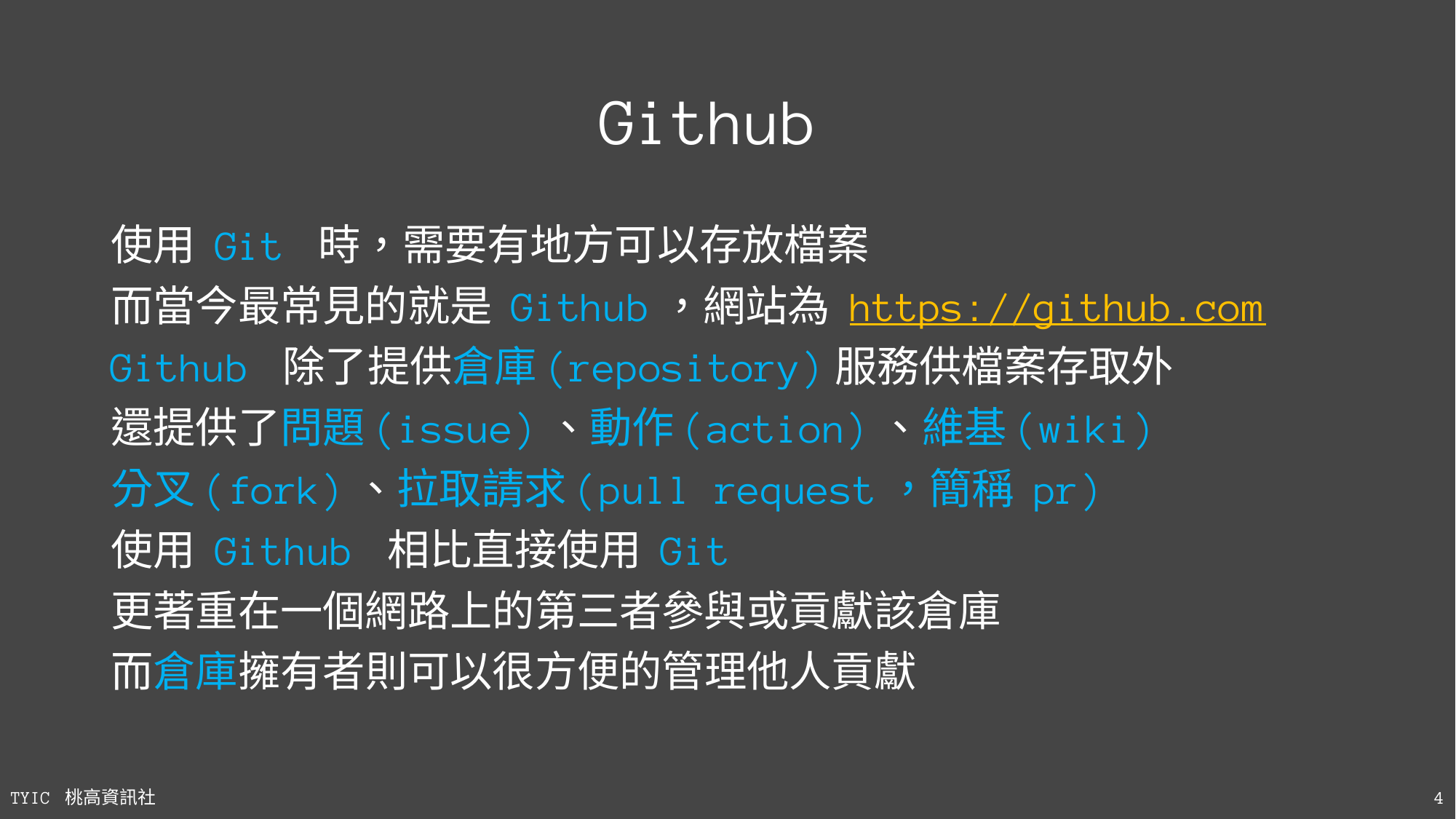

# Github
使用 Git 時，需要有地方可以存放檔案
而當今最常見的就是 Github，網站為 https://github.com
Github 除了提供倉庫(repository)服務供檔案存取外
還提供了問題(issue)、動作(action)、維基(wiki)
分叉(fork)、拉取請求(pull request，簡稱 pr)
使用 Github 相比直接使用 Git
更著重在一個網路上的第三者參與或貢獻該倉庫
而倉庫擁有者則可以很方便的管理他人貢獻